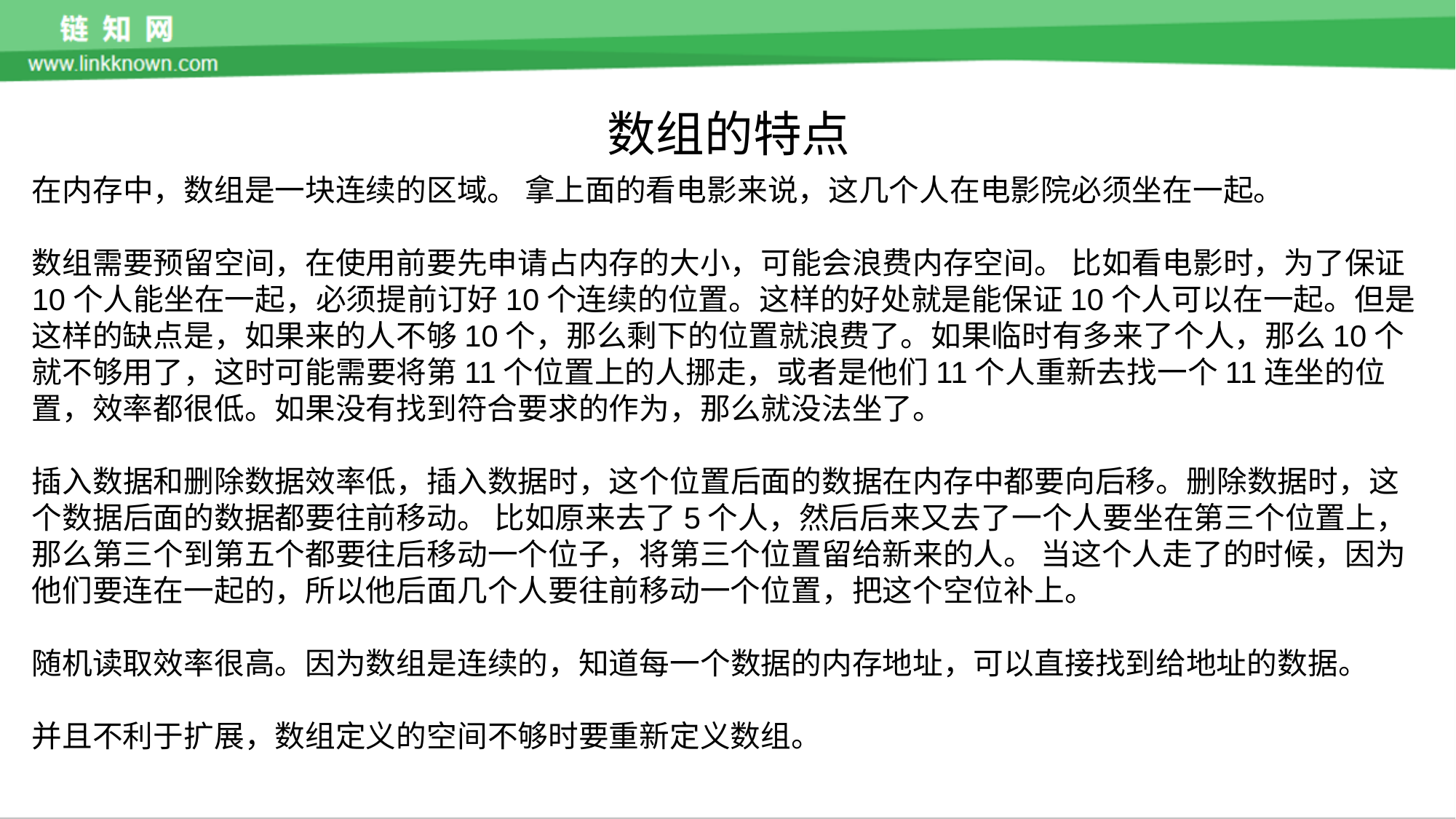

数组的特点
在内存中，数组是一块连续的区域。 拿上面的看电影来说，这几个人在电影院必须坐在一起。

数组需要预留空间，在使用前要先申请占内存的大小，可能会浪费内存空间。 比如看电影时，为了保证10个人能坐在一起，必须提前订好10个连续的位置。这样的好处就是能保证10个人可以在一起。但是这样的缺点是，如果来的人不够10个，那么剩下的位置就浪费了。如果临时有多来了个人，那么10个就不够用了，这时可能需要将第11个位置上的人挪走，或者是他们11个人重新去找一个11连坐的位置，效率都很低。如果没有找到符合要求的作为，那么就没法坐了。

插入数据和删除数据效率低，插入数据时，这个位置后面的数据在内存中都要向后移。删除数据时，这个数据后面的数据都要往前移动。 比如原来去了5个人，然后后来又去了一个人要坐在第三个位置上，那么第三个到第五个都要往后移动一个位子，将第三个位置留给新来的人。 当这个人走了的时候，因为他们要连在一起的，所以他后面几个人要往前移动一个位置，把这个空位补上。

随机读取效率很高。因为数组是连续的，知道每一个数据的内存地址，可以直接找到给地址的数据。

并且不利于扩展，数组定义的空间不够时要重新定义数组。